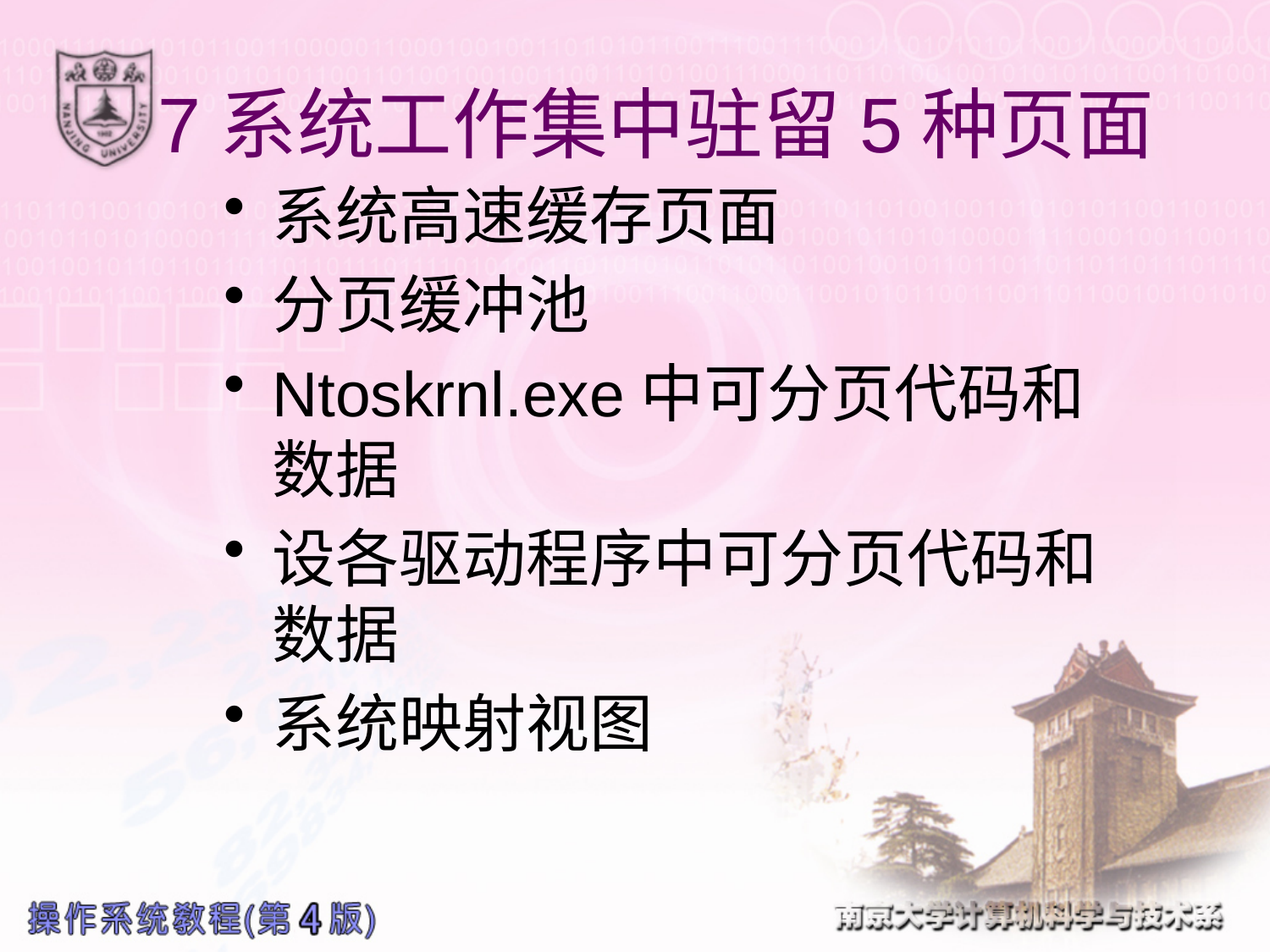

# 7系统工作集中驻留5种页面
系统高速缓存页面
分页缓冲池
Ntoskrnl.exe中可分页代码和数据
设各驱动程序中可分页代码和数据
系统映射视图